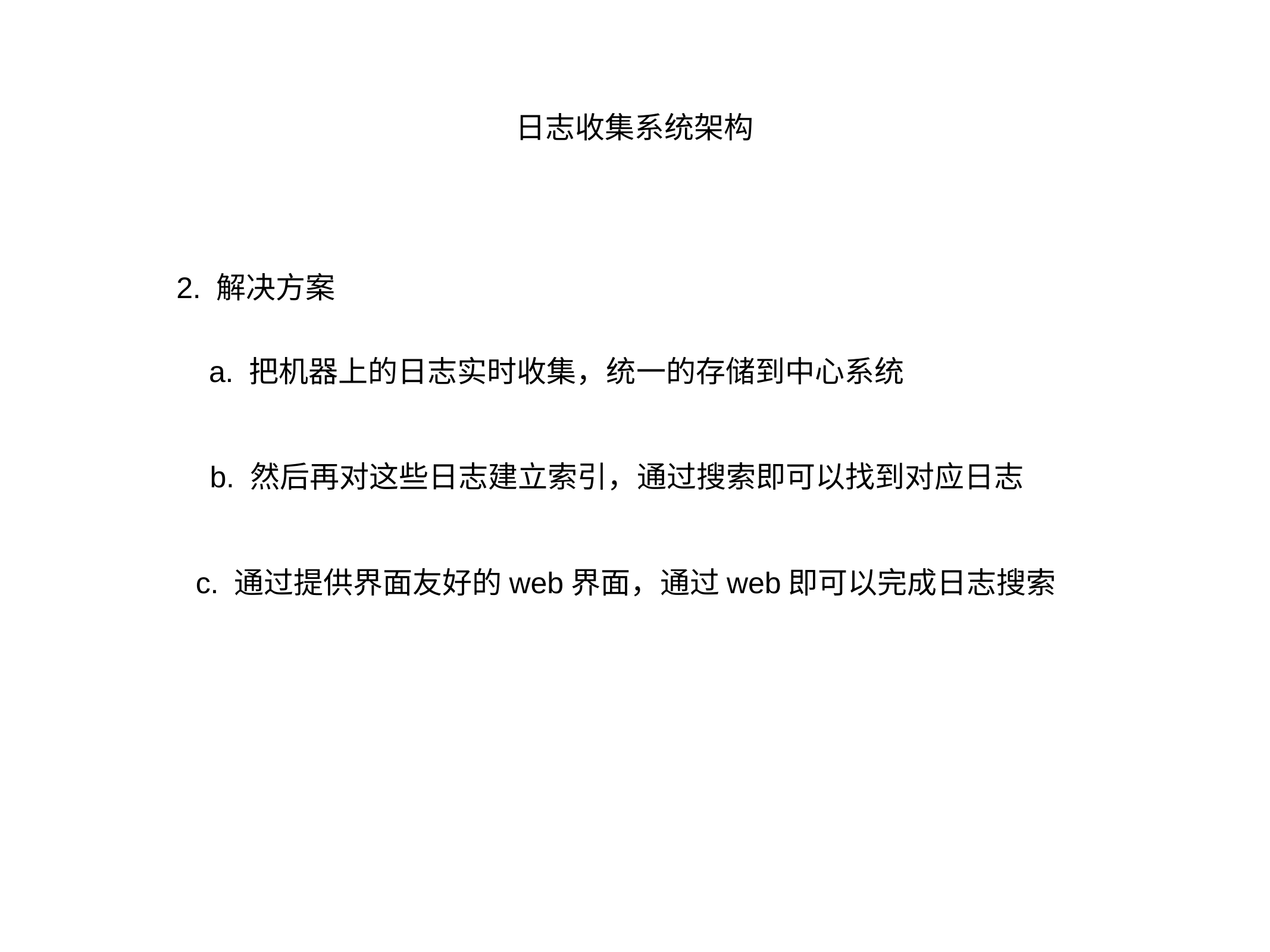

日志收集系统架构
2. 解决方案
a. 把机器上的日志实时收集，统一的存储到中心系统
b. 然后再对这些日志建立索引，通过搜索即可以找到对应日志
c. 通过提供界面友好的web界面，通过web即可以完成日志搜索